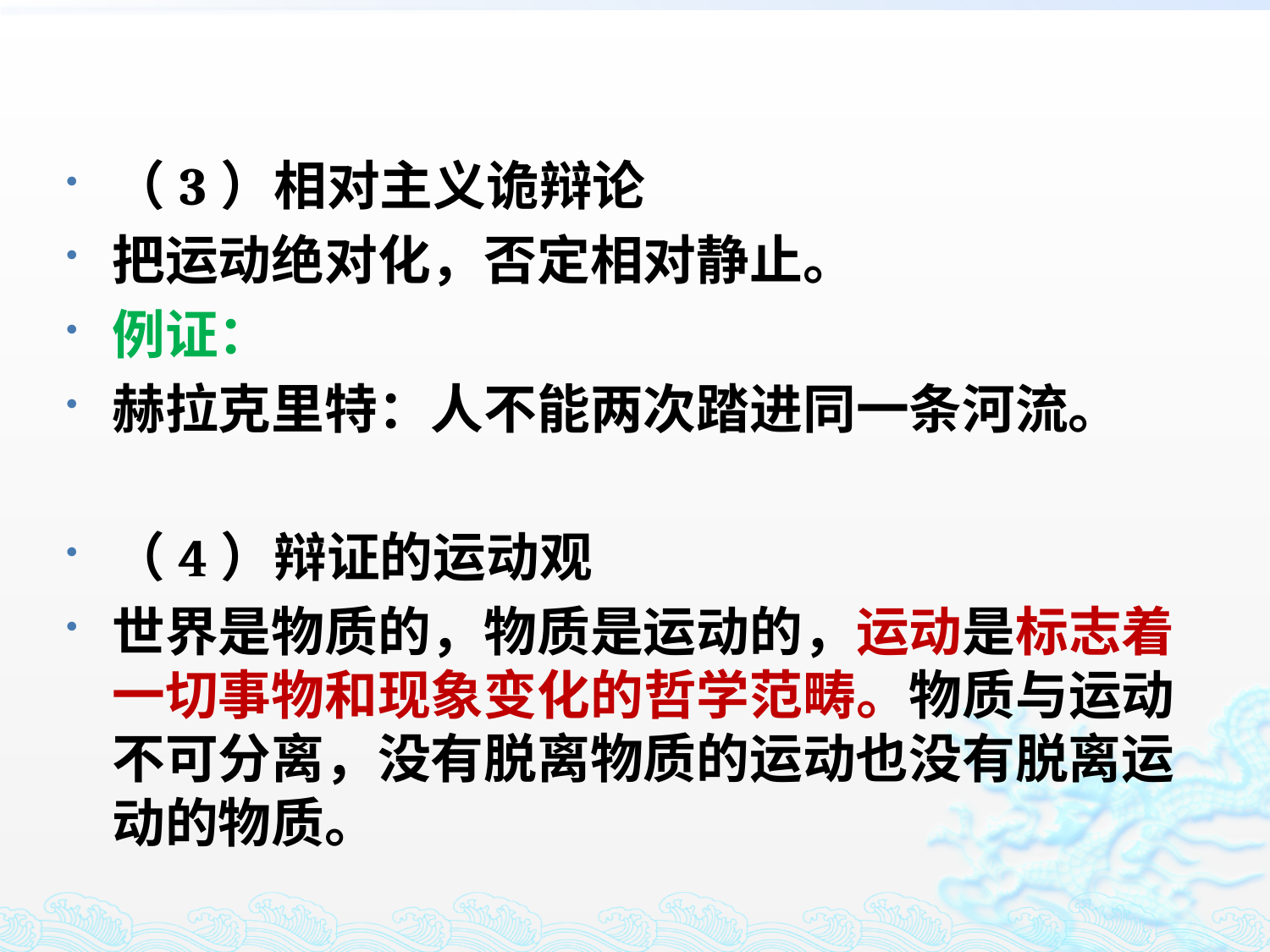

（3）相对主义诡辩论
把运动绝对化，否定相对静止。
例证：
赫拉克里特：人不能两次踏进同一条河流。

（4）辩证的运动观
世界是物质的，物质是运动的，运动是标志着一切事物和现象变化的哲学范畴。物质与运动不可分离，没有脱离物质的运动也没有脱离运动的物质。